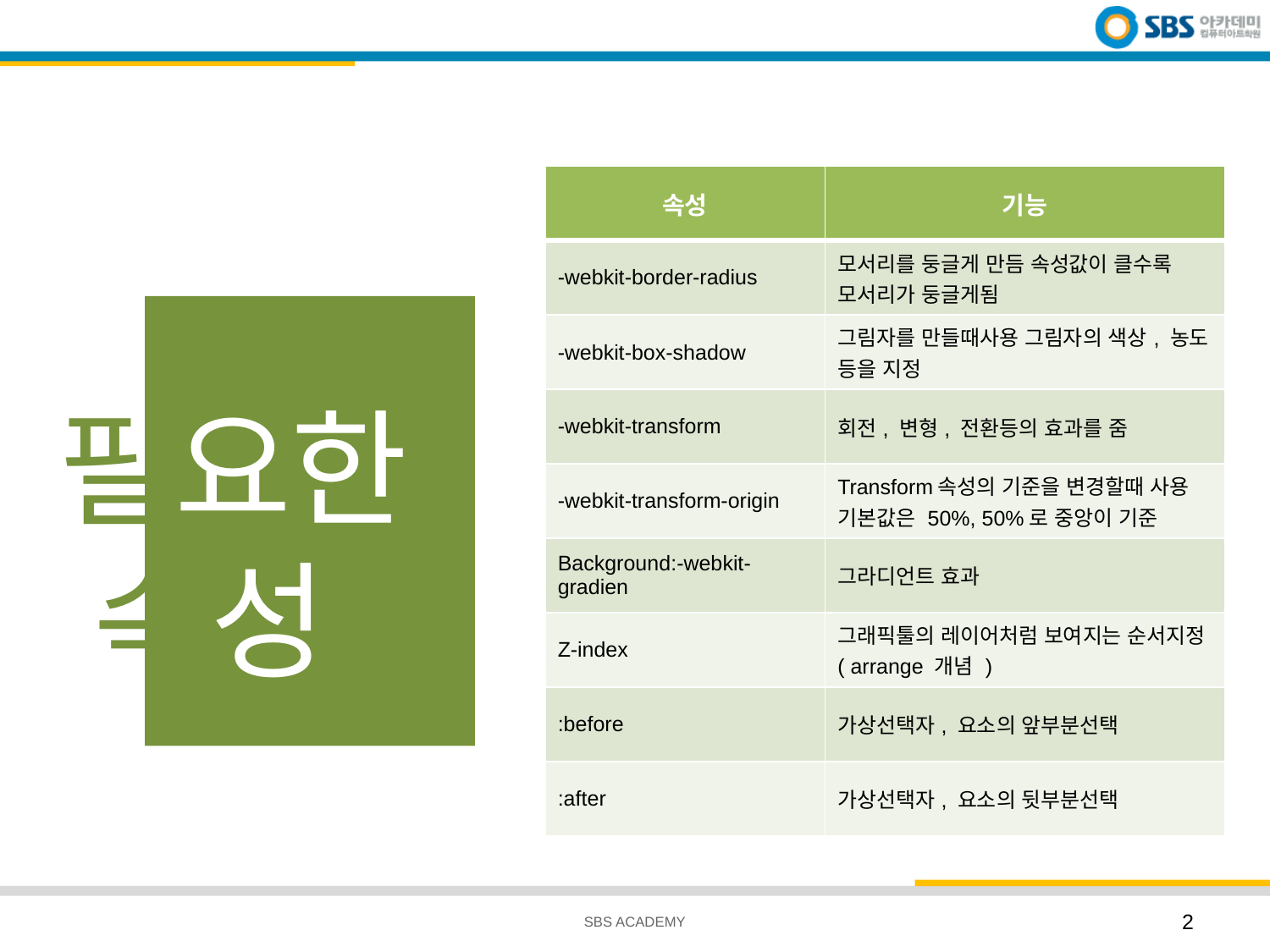

| 속성 | 기능 |
| --- | --- |
| -webkit-border-radius | 모서리를 둥글게 만듬 속성값이 클수록 모서리가 둥글게됨 |
| -webkit-box-shadow | 그림자를 만들때사용 그림자의 색상, 농도 등을 지정 |
| -webkit-transform | 회전, 변형, 전환등의 효과를 줌 |
| -webkit-transform-origin | Transform속성의 기준을 변경할때 사용 기본값은 50%, 50%로 중앙이 기준 |
| Background:-webkit-gradien | 그라디언트 효과 |
| Z-index | 그래픽툴의 레이어처럼 보여지는 순서지정 ( arrange 개념 ) |
| :before | 가상선택자, 요소의 앞부분선택 |
| :after | 가상선택자, 요소의 뒷부분선택 |

# 필요한 속성
SBS ACADEMY
2